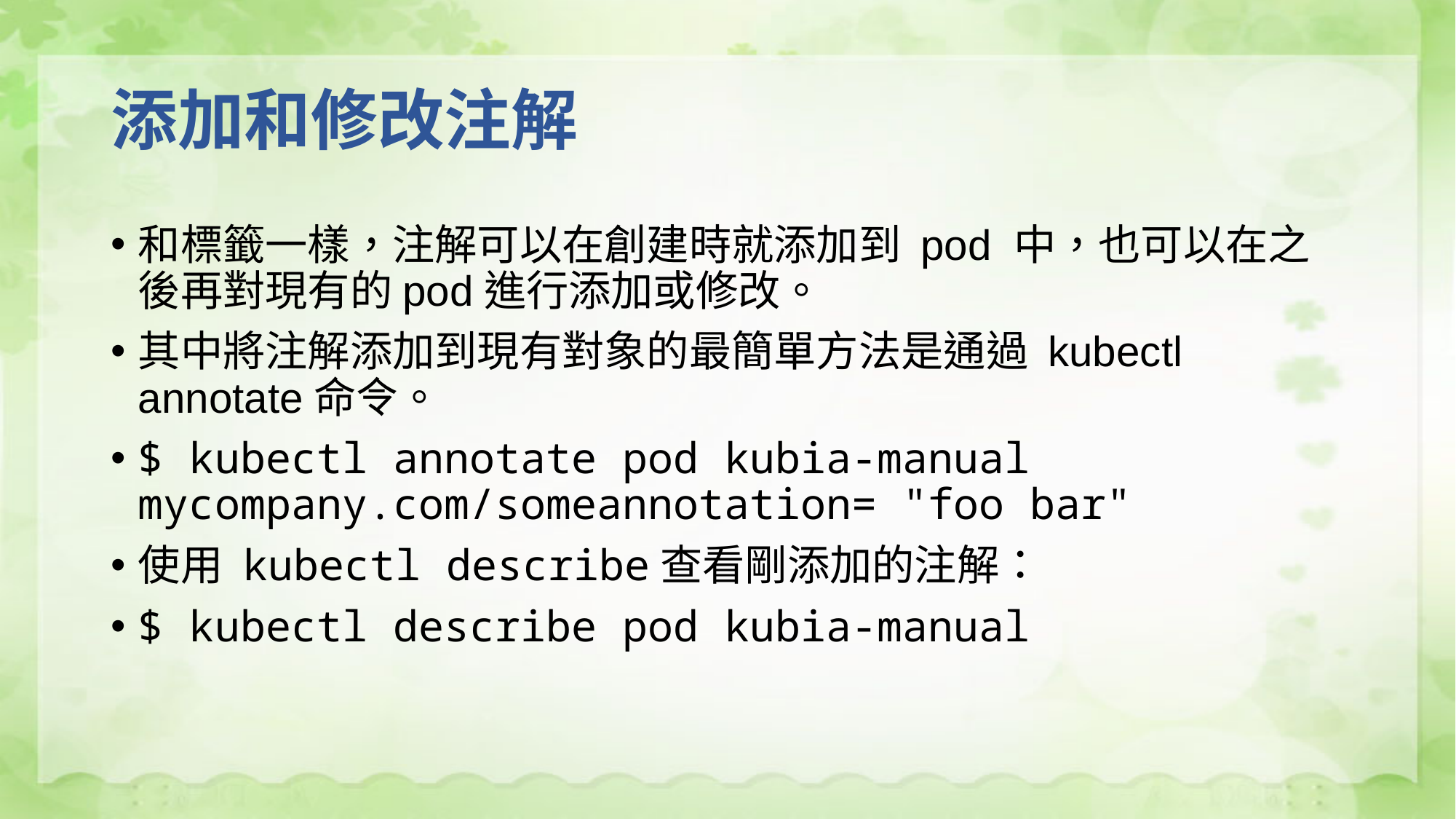

# 添加和修改注解
和標籤一樣，注解可以在創建時就添加到 pod 中，也可以在之後再對現有的pod進行添加或修改。
其中將注解添加到現有對象的最簡單方法是通過 kubectl annotate命令。
$ kubectl annotate pod kubia-manual mycompany.com/someannotation= "foo bar"
使用 kubectl describe查看剛添加的注解：
$ kubectl describe pod kubia-manual